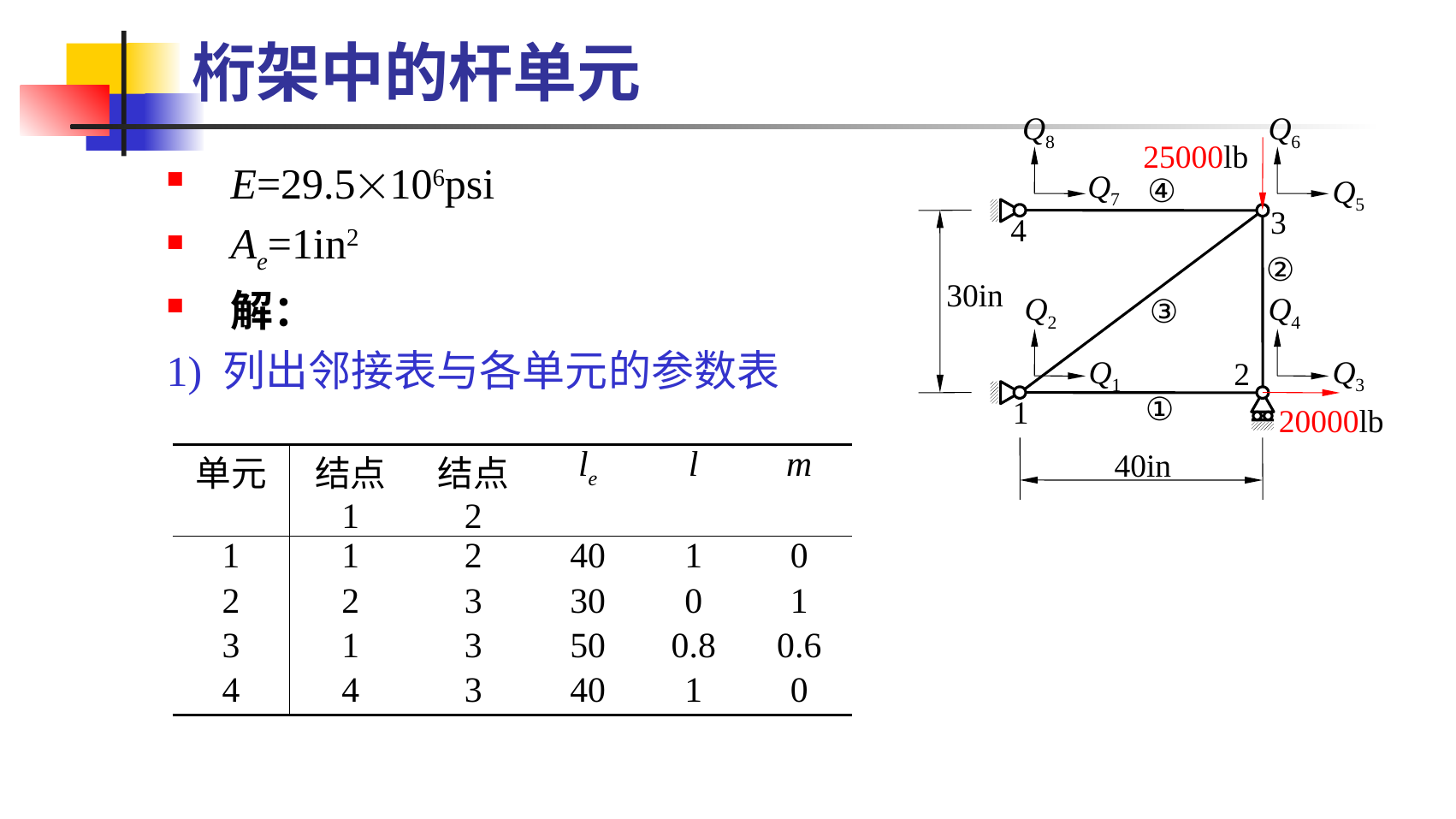

桁架中的杆单元
Q8
Q6

Q7
Q5

Q2
Q4

Q1
Q3

25000lb

E=29.5×106psi
Ae=1in2
解：
1) 列出邻接表与各单元的参数表
④

3

4

30in

40in

②
③
2

①
1

20000lb

| 单元 | 结点 1 | 结点 2 | le | l | m |
| --- | --- | --- | --- | --- | --- |
| 1 | 1 | 2 | 40 | 1 | 0 |
| 2 | 2 | 3 | 30 | 0 | 1 |
| 3 | 1 | 3 | 50 | 0.8 | 0.6 |
| 4 | 4 | 3 | 40 | 1 | 0 |